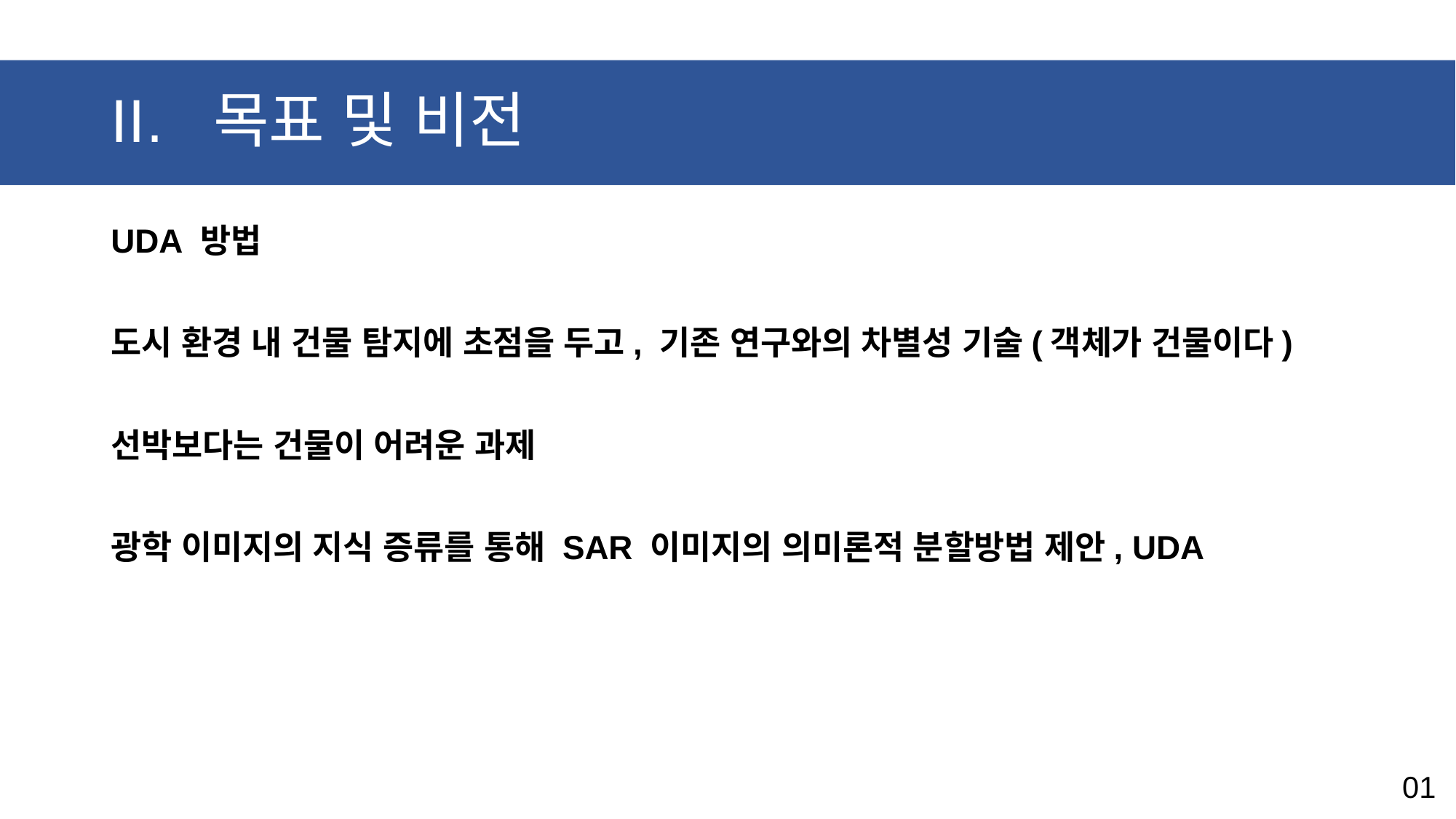

# 목표 및 비전

UDA 방법

도시 환경 내 건물 탐지에 초점을 두고, 기존 연구와의 차별성 기술(객체가 건물이다)

선박보다는 건물이 어려운 과제

광학 이미지의 지식 증류를 통해 SAR 이미지의 의미론적 분할방법 제안, UDA
01